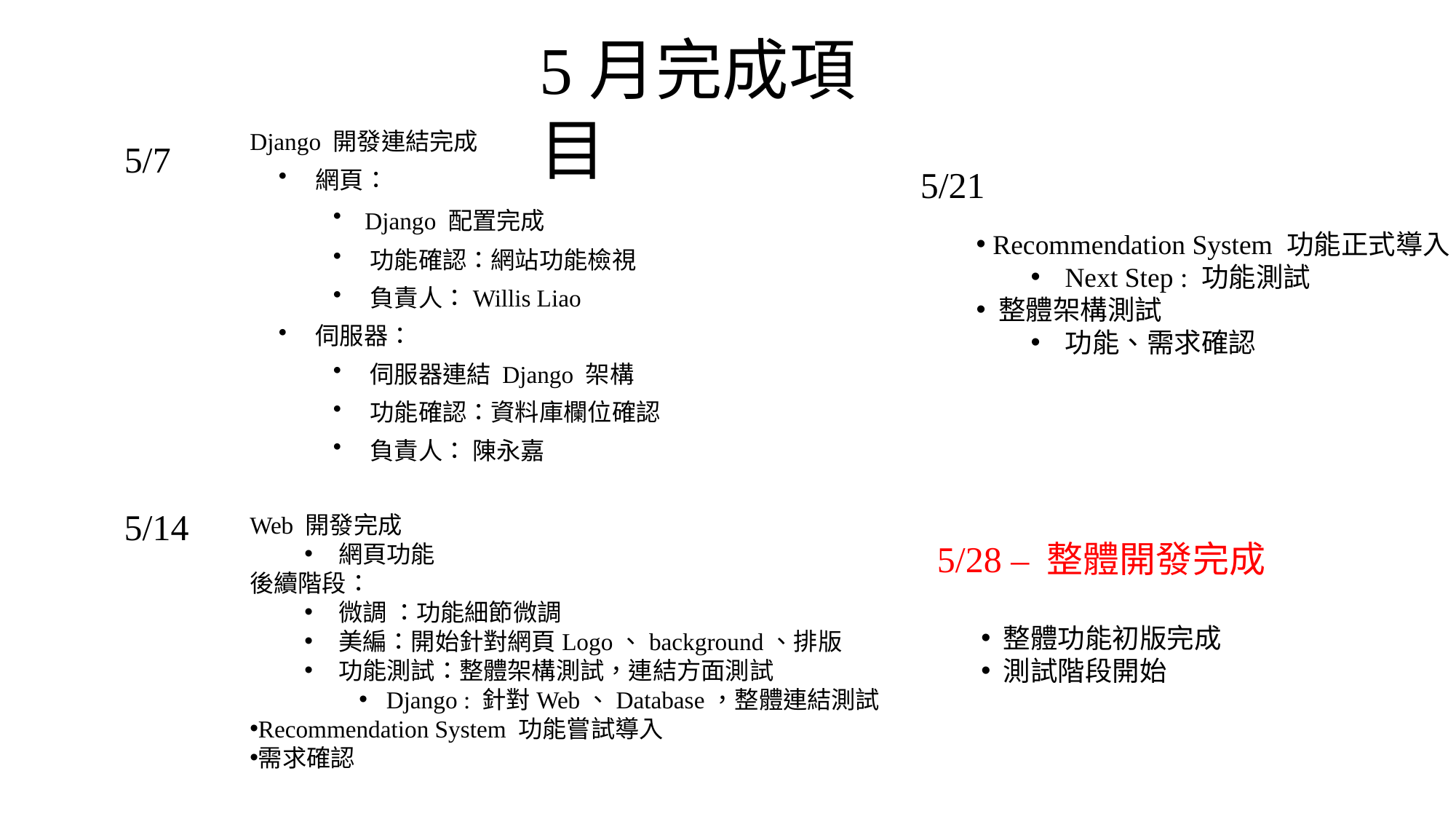

5月完成項目

Django 開發連結完成
 網頁：
 Django 配置完成
 功能確認：網站功能檢視
 負責人：Willis Liao
 伺服器：
 伺服器連結 Django 架構
 功能確認：資料庫欄位確認
 負責人： 陳永嘉

5/7
5/21
 Recommendation System 功能正式導入
Next Step : 功能測試
 整體架構測試
功能、需求確認

5/14
Web 開發完成
網頁功能
後續階段：
微調 ：功能細節微調
美編：開始針對網頁Logo、background、排版
功能測試：整體架構測試，連結方面測試
Django : 針對Web、Database，整體連結測試
Recommendation System 功能嘗試導入
需求確認
5/28 – 整體開發完成
 整體功能初版完成
 測試階段開始